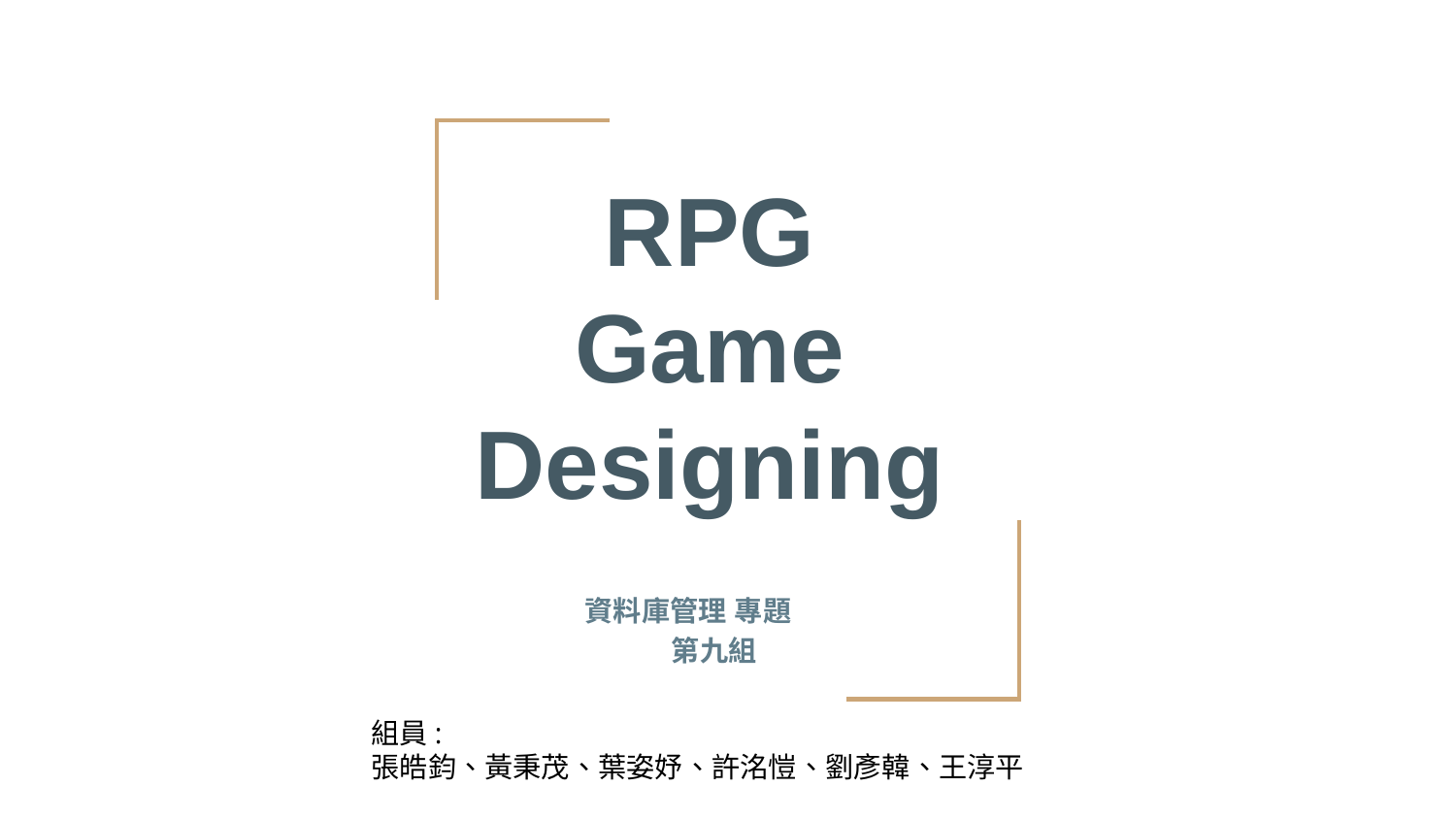

# RPG
Game
Designing
資料庫管理 專題
          第九組

組員:
張皓鈞、黃秉茂、葉姿妤、許洺愷、劉彥韓、王淳平